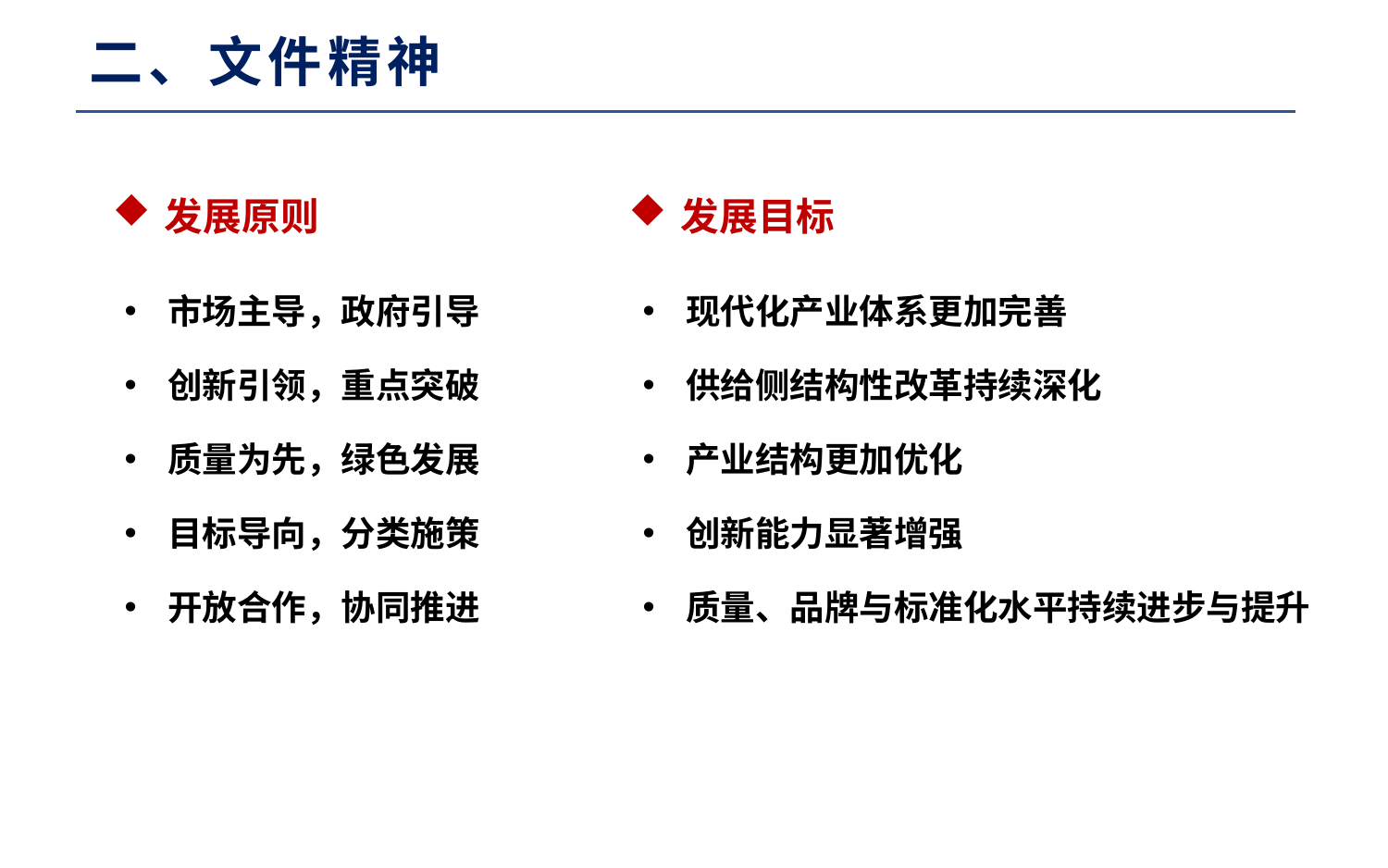

二、文件精神
发展原则
发展目标
市场主导，政府引导
创新引领，重点突破
质量为先，绿色发展
目标导向，分类施策
开放合作，协同推进
现代化产业体系更加完善
供给侧结构性改革持续深化
产业结构更加优化
创新能力显著增强
质量、品牌与标准化水平持续进步与提升